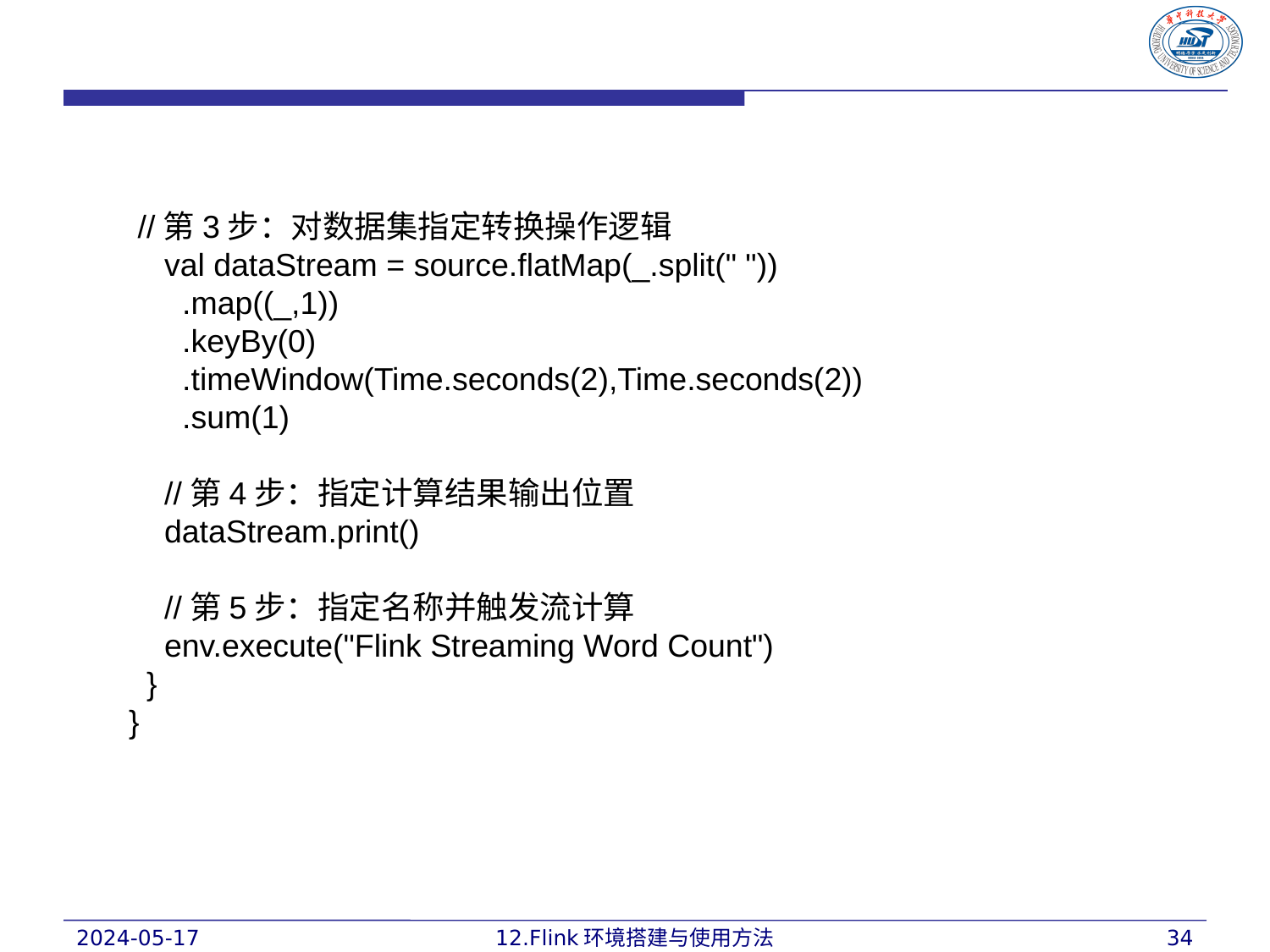

//第3步：对数据集指定转换操作逻辑
    val dataStream = source.flatMap(_.split(" "))
      .map((_,1))
      .keyBy(0)
      .timeWindow(Time.seconds(2),Time.seconds(2))
      .sum(1)

    //第4步：指定计算结果输出位置
    dataStream.print()

    //第5步：指定名称并触发流计算
    env.execute("Flink Streaming Word Count")
  }
}
2024-05-17
12.Flink环境搭建与使用方法
34